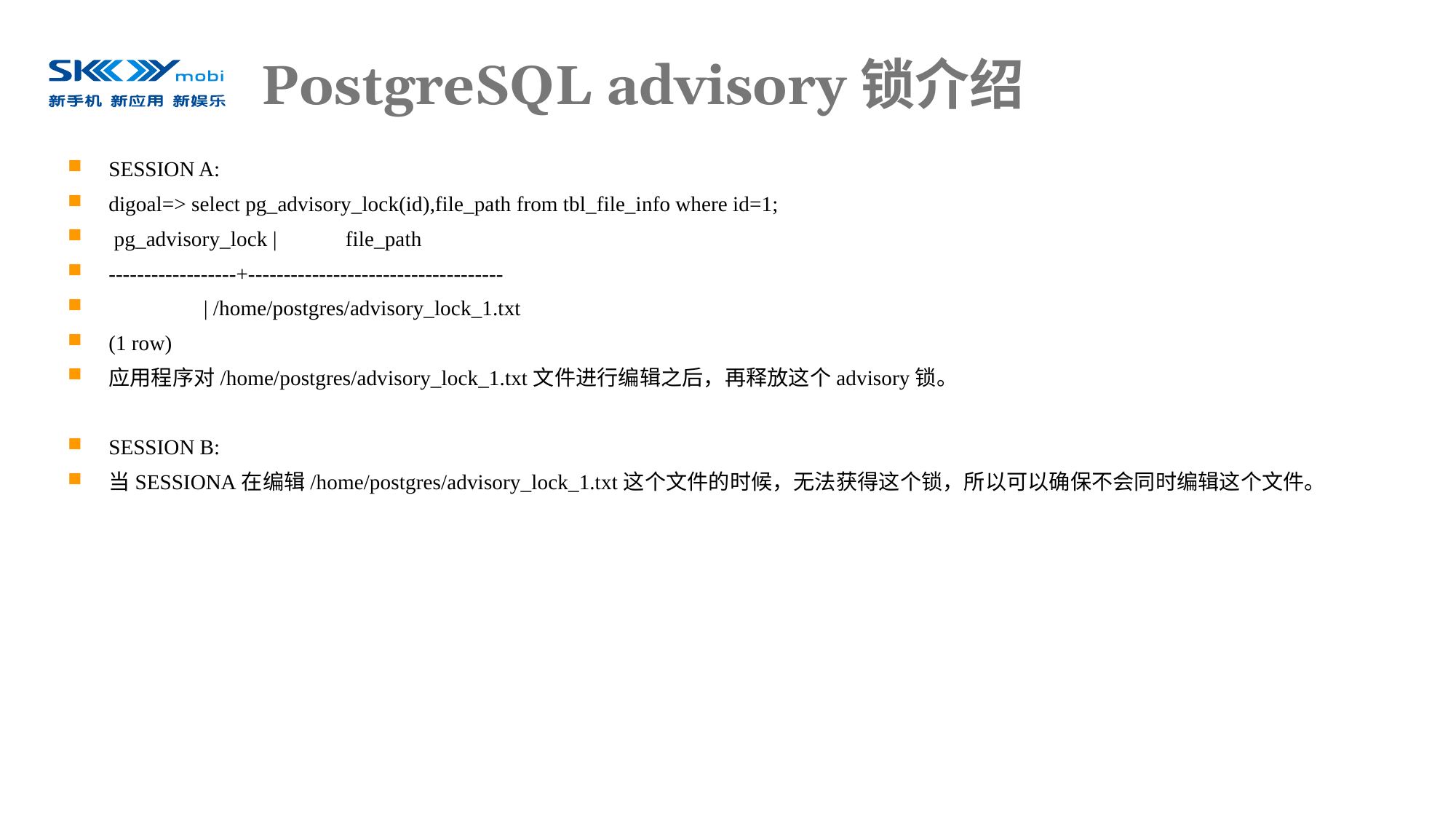

# PostgreSQL advisory锁介绍
SESSION A:
digoal=> select pg_advisory_lock(id),file_path from tbl_file_info where id=1;
 pg_advisory_lock |             file_path
------------------+------------------------------------
                  | /home/postgres/advisory_lock_1.txt
(1 row)
应用程序对/home/postgres/advisory_lock_1.txt文件进行编辑之后，再释放这个advisory锁。

SESSION B:
当SESSIONA在编辑/home/postgres/advisory_lock_1.txt这个文件的时候，无法获得这个锁，所以可以确保不会同时编辑这个文件。